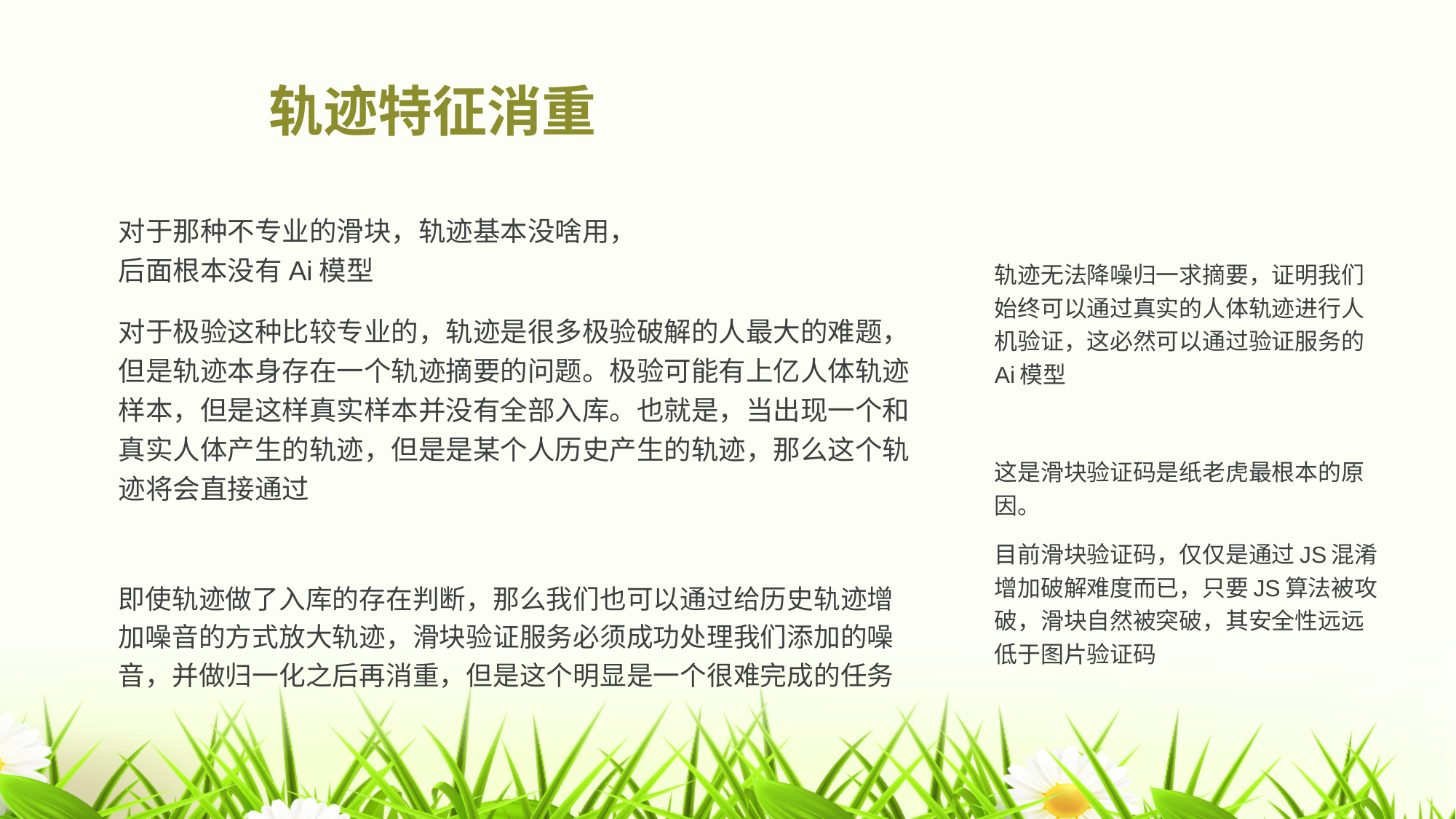

轨迹特征消重
对于那种不专业的滑块，轨迹基本没啥用，后面根本没有Ai模型
轨迹无法降噪归一求摘要，证明我们始终可以通过真实的人体轨迹进行人机验证，这必然可以通过验证服务的Ai模型

这是滑块验证码是纸老虎最根本的原因。
目前滑块验证码，仅仅是通过JS混淆增加破解难度而已，只要JS算法被攻破，滑块自然被突破，其安全性远远低于图片验证码
对于极验这种比较专业的，轨迹是很多极验破解的人最大的难题，但是轨迹本身存在一个轨迹摘要的问题。极验可能有上亿人体轨迹样本，但是这样真实样本并没有全部入库。也就是，当出现一个和真实人体产生的轨迹，但是是某个人历史产生的轨迹，那么这个轨迹将会直接通过
即使轨迹做了入库的存在判断，那么我们也可以通过给历史轨迹增加噪音的方式放大轨迹，滑块验证服务必须成功处理我们添加的噪音，并做归一化之后再消重，但是这个明显是一个很难完成的任务